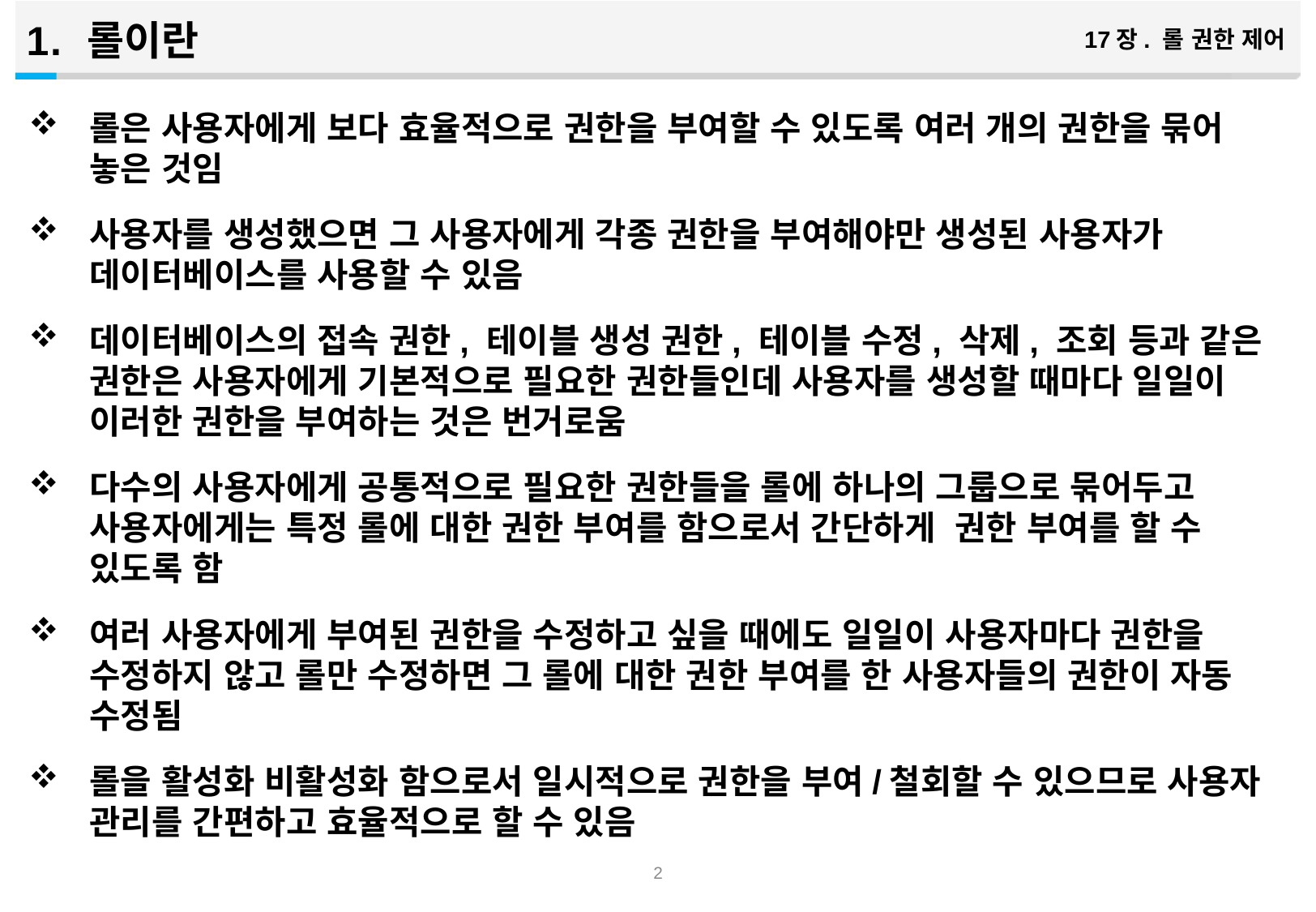

롤이란
17장. 롤 권한 제어
롤은 사용자에게 보다 효율적으로 권한을 부여할 수 있도록 여러 개의 권한을 묶어 놓은 것임
사용자를 생성했으면 그 사용자에게 각종 권한을 부여해야만 생성된 사용자가 데이터베이스를 사용할 수 있음
데이터베이스의 접속 권한, 테이블 생성 권한, 테이블 수정, 삭제, 조회 등과 같은 권한은 사용자에게 기본적으로 필요한 권한들인데 사용자를 생성할 때마다 일일이 이러한 권한을 부여하는 것은 번거로움
다수의 사용자에게 공통적으로 필요한 권한들을 롤에 하나의 그룹으로 묶어두고 사용자에게는 특정 롤에 대한 권한 부여를 함으로서 간단하게  권한 부여를 할 수 있도록 함
여러 사용자에게 부여된 권한을 수정하고 싶을 때에도 일일이 사용자마다 권한을 수정하지 않고 롤만 수정하면 그 롤에 대한 권한 부여를 한 사용자들의 권한이 자동 수정됨
롤을 활성화 비활성화 함으로서 일시적으로 권한을 부여/철회할 수 있으므로 사용자 관리를 간편하고 효율적으로 할 수 있음
2